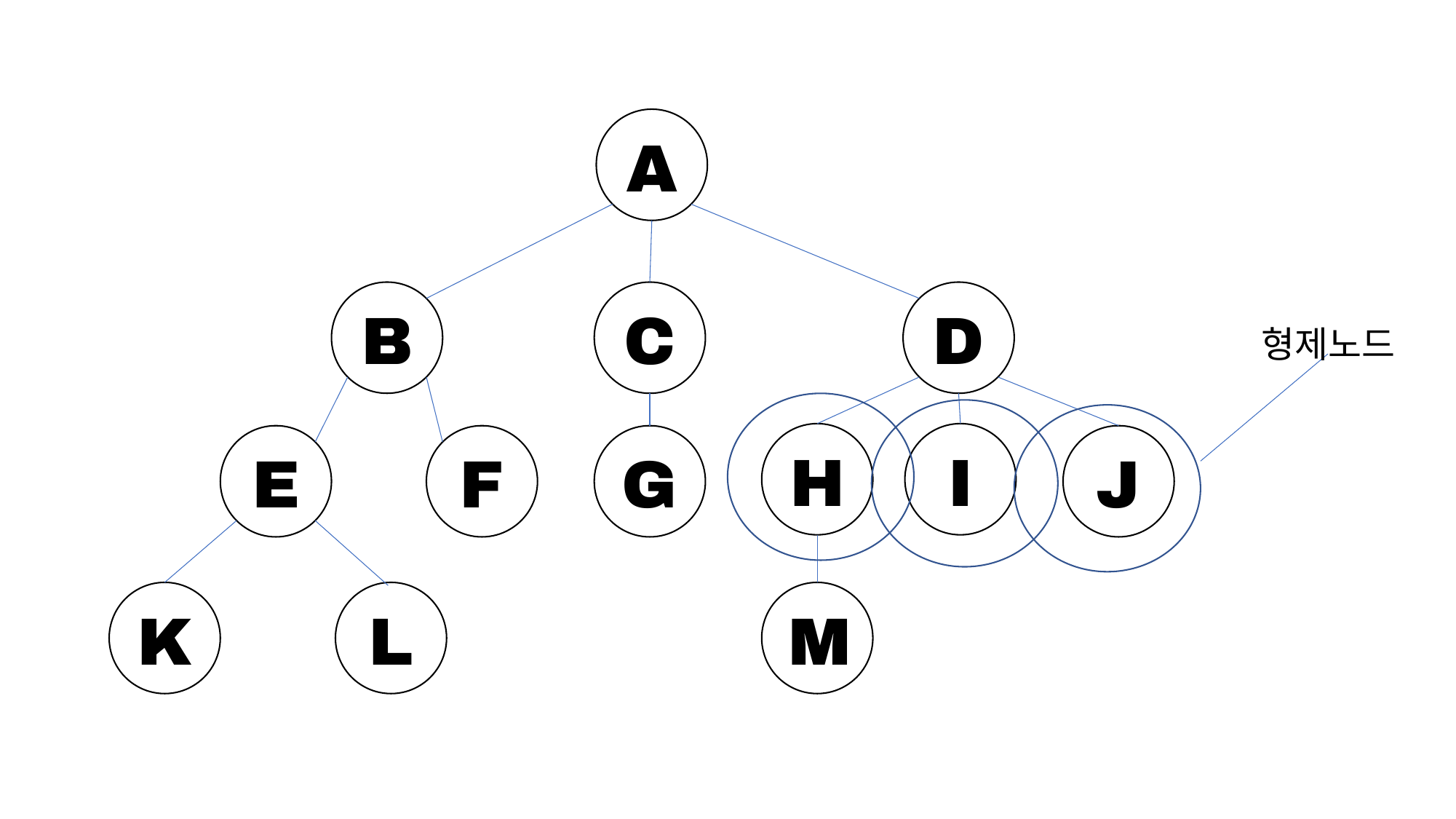

A
C
D
B
형제노드

I
H
J
E
F
G
K
L
M